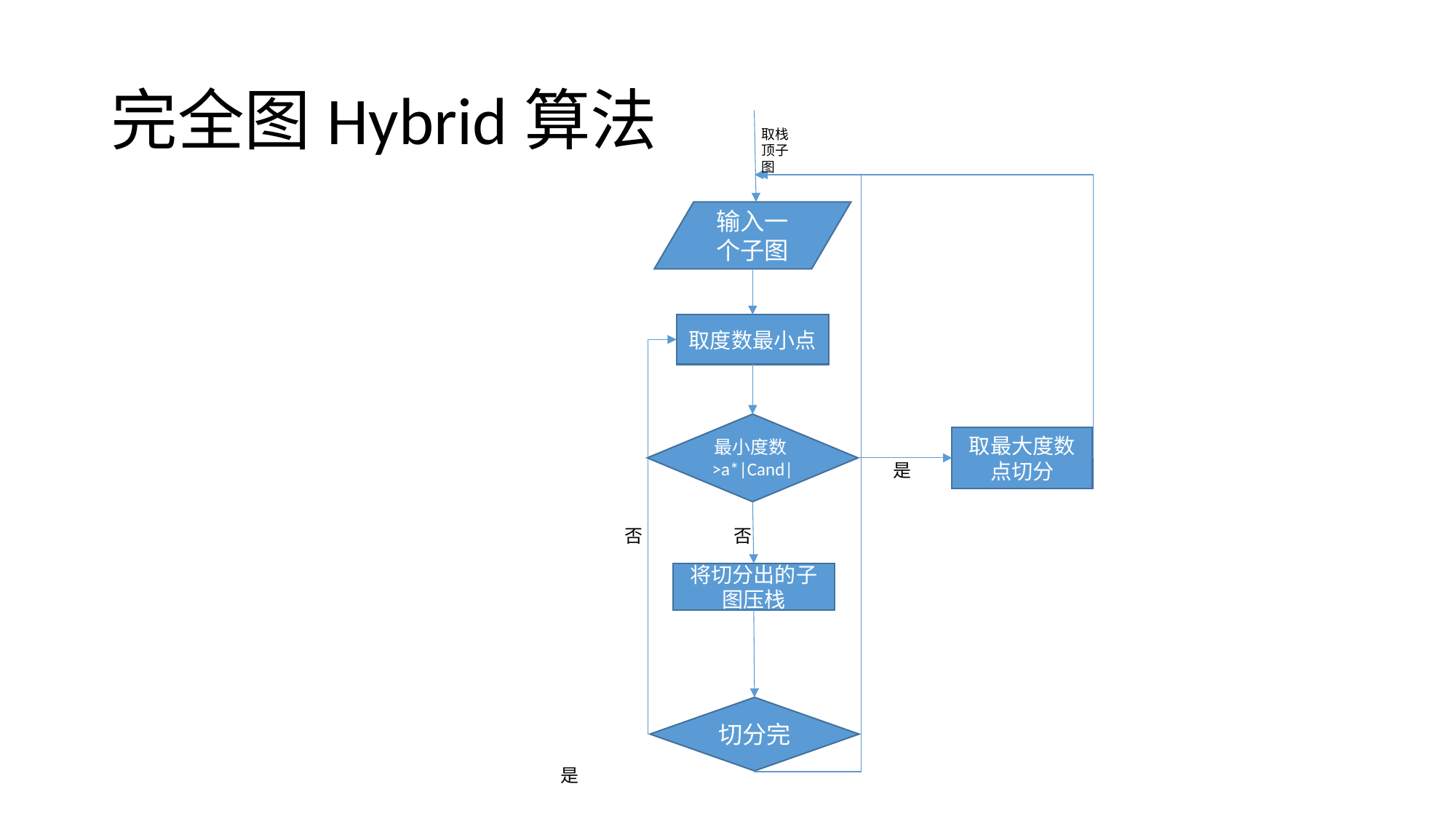

# 完全图Hybrid算法
取栈顶子图
输入一个子图
取度数最小点
最小度数>a*|Cand|
取最大度数点切分
是
否
否
将切分出的子图压栈
切分完
是